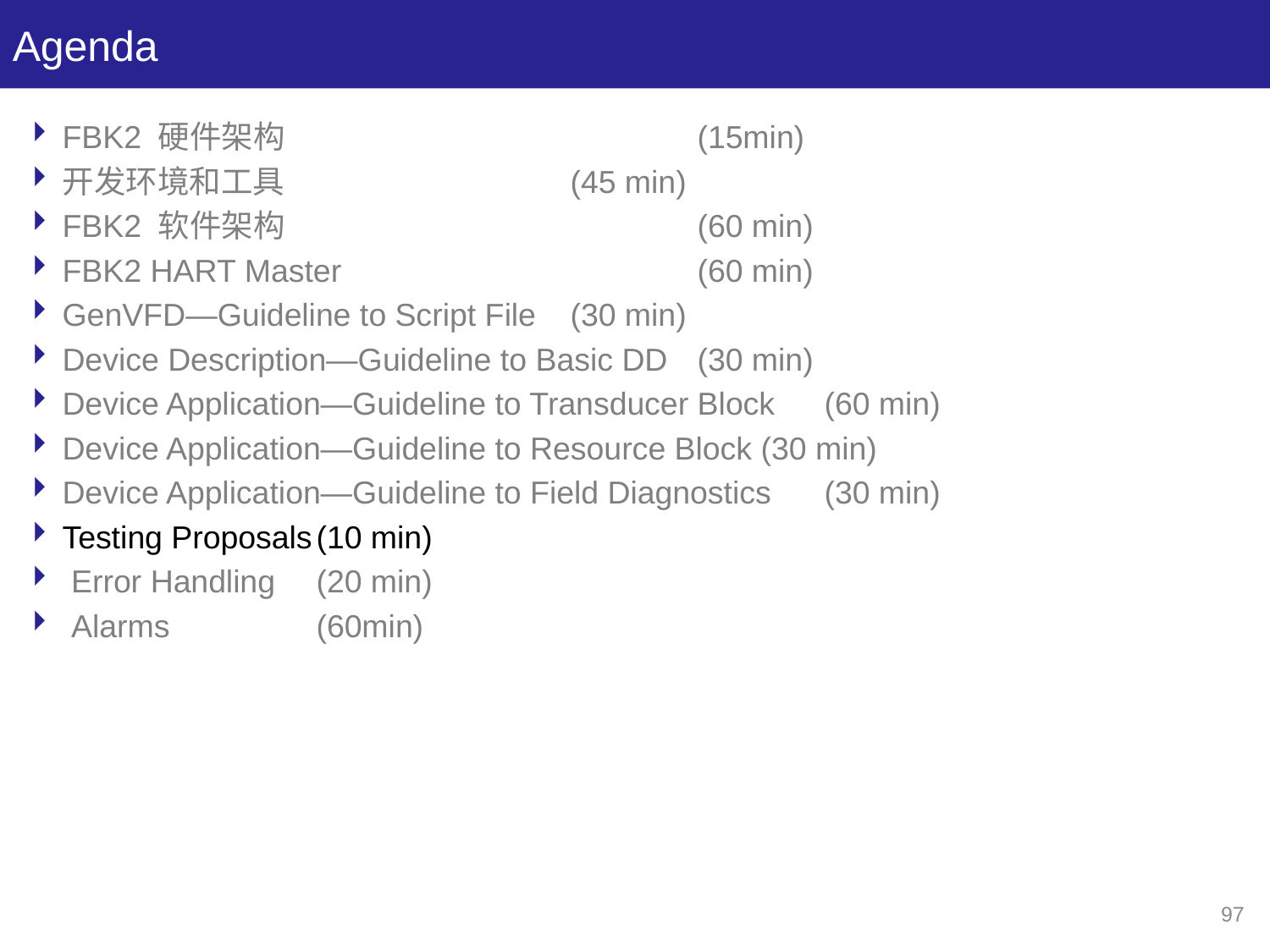

# Agenda
FBK2 硬件架构				(15min)
开发环境和工具			(45 min)
FBK2 软件架构				(60 min)
FBK2 HART Master			(60 min)
GenVFD—Guideline to Script File	(30 min)
Device Description—Guideline to Basic DD	(30 min)
Device Application—Guideline to Transducer Block	(60 min)
Device Application—Guideline to Resource Block (30 min)
Device Application—Guideline to Field Diagnostics	(30 min)
Testing Proposals	(10 min)
 Error Handling 	(20 min)
 Alarms		(60min)

97